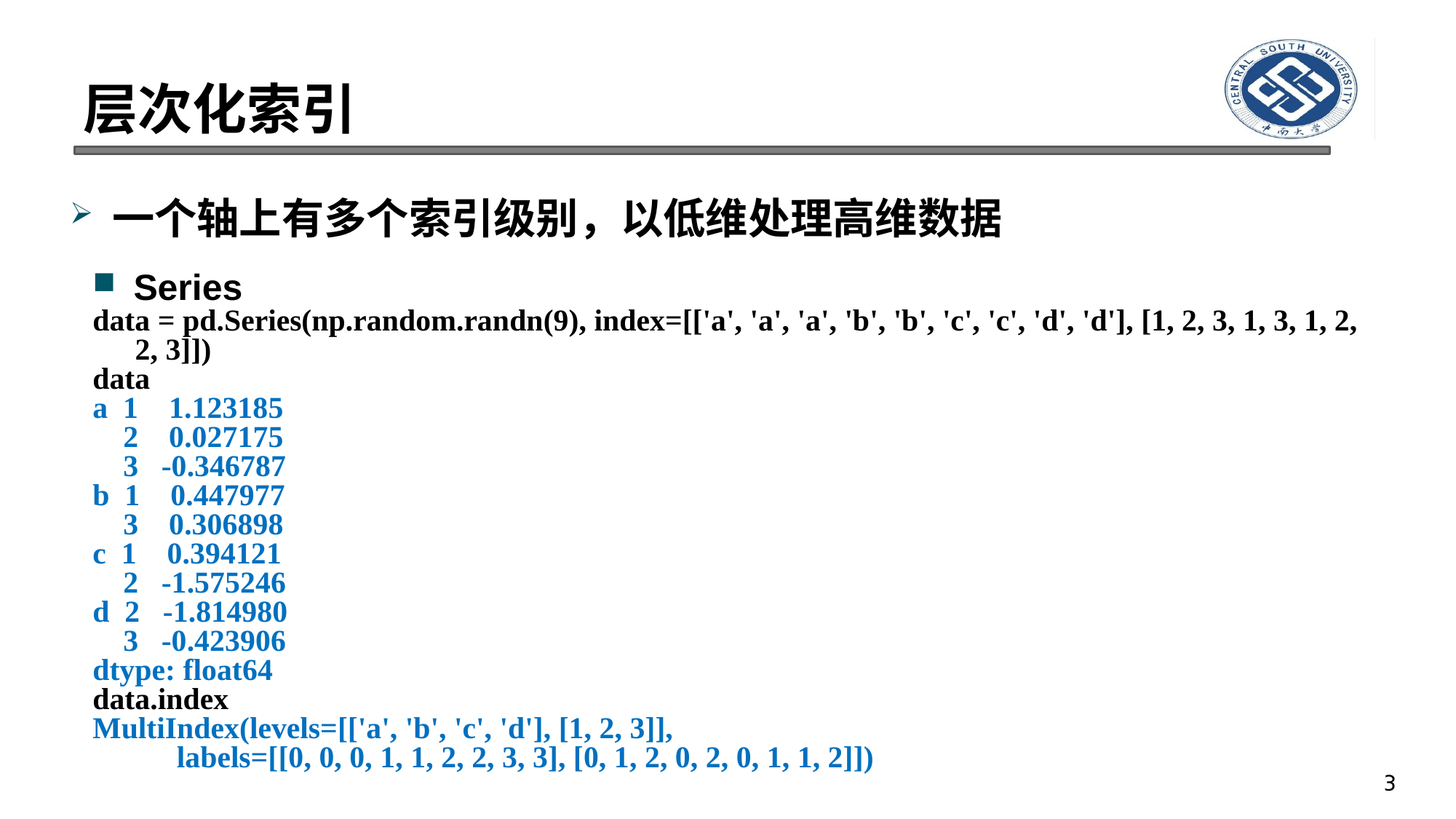

# 层次化索引
一个轴上有多个索引级别，以低维处理高维数据
Series
data = pd.Series(np.random.randn(9), index=[['a', 'a', 'a', 'b', 'b', 'c', 'c', 'd', 'd'], [1, 2, 3, 1, 3, 1, 2, 2, 3]])
data
a  1    1.123185
    2    0.027175
    3   -0.346787
b  1    0.447977
    3    0.306898
c  1    0.394121
    2   -1.575246
d  2   -1.814980
    3   -0.423906
dtype: float64
data.index
MultiIndex(levels=[['a', 'b', 'c', 'd'], [1, 2, 3]],
           labels=[[0, 0, 0, 1, 1, 2, 2, 3, 3], [0, 1, 2, 0, 2, 0, 1, 1, 2]])
3